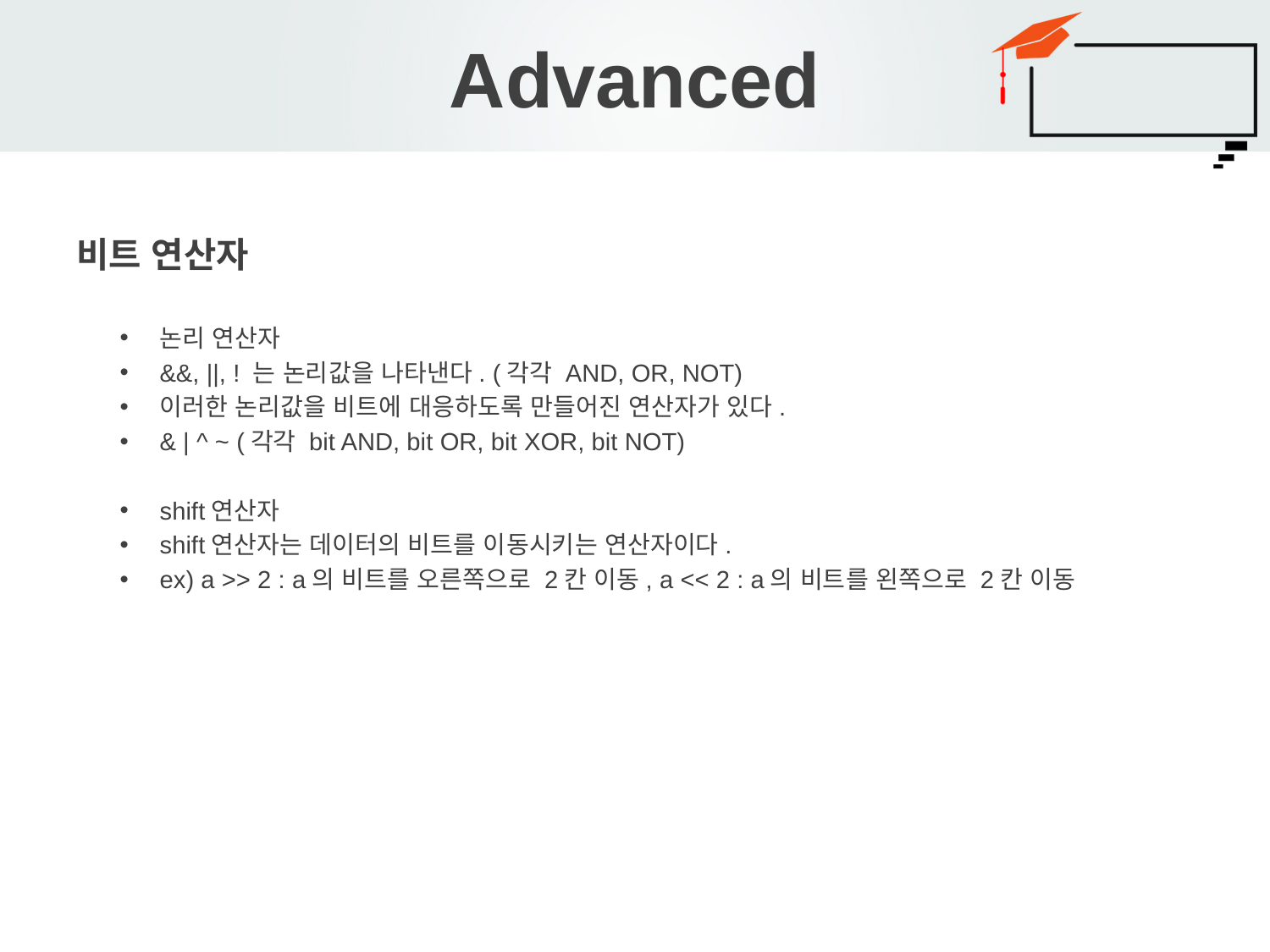

# Advanced
비트 연산자
논리 연산자
&&, ||, ! 는 논리값을 나타낸다. (각각 AND, OR, NOT)
이러한 논리값을 비트에 대응하도록 만들어진 연산자가 있다.
& | ^ ~ (각각 bit AND, bit OR, bit XOR, bit NOT)

shift연산자
shift연산자는 데이터의 비트를 이동시키는 연산자이다.
ex) a >> 2 : a의 비트를 오른쪽으로 2칸 이동, a << 2 : a의 비트를 왼쪽으로 2칸 이동